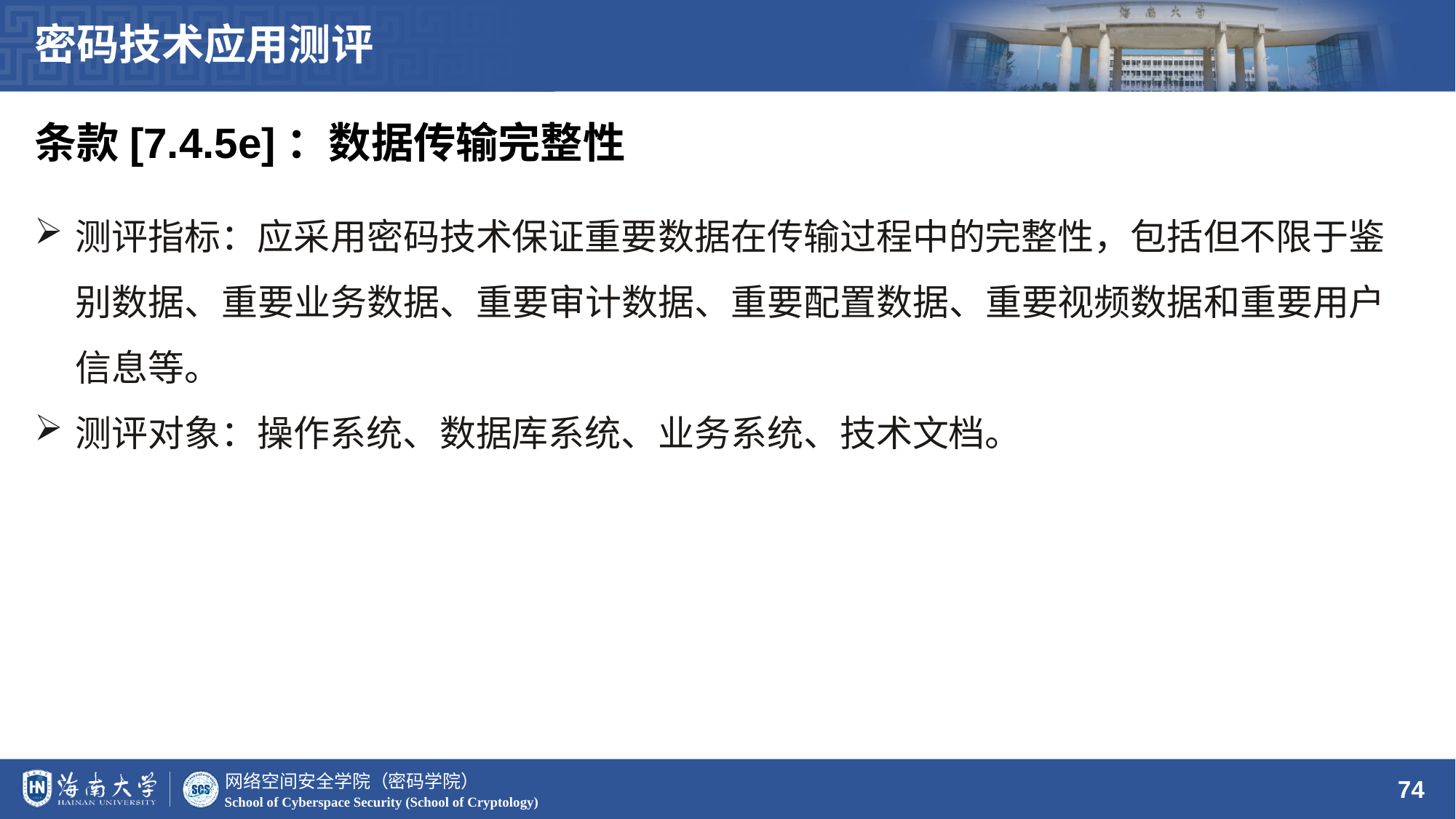

密码技术应用测评
条款[7.4.5e]：数据传输完整性
测评指标：应采用密码技术保证重要数据在传输过程中的完整性，包括但不限于鉴别数据、重要业务数据、重要审计数据、重要配置数据、重要视频数据和重要用户信息等。
测评对象：操作系统、数据库系统、业务系统、技术文档。
74